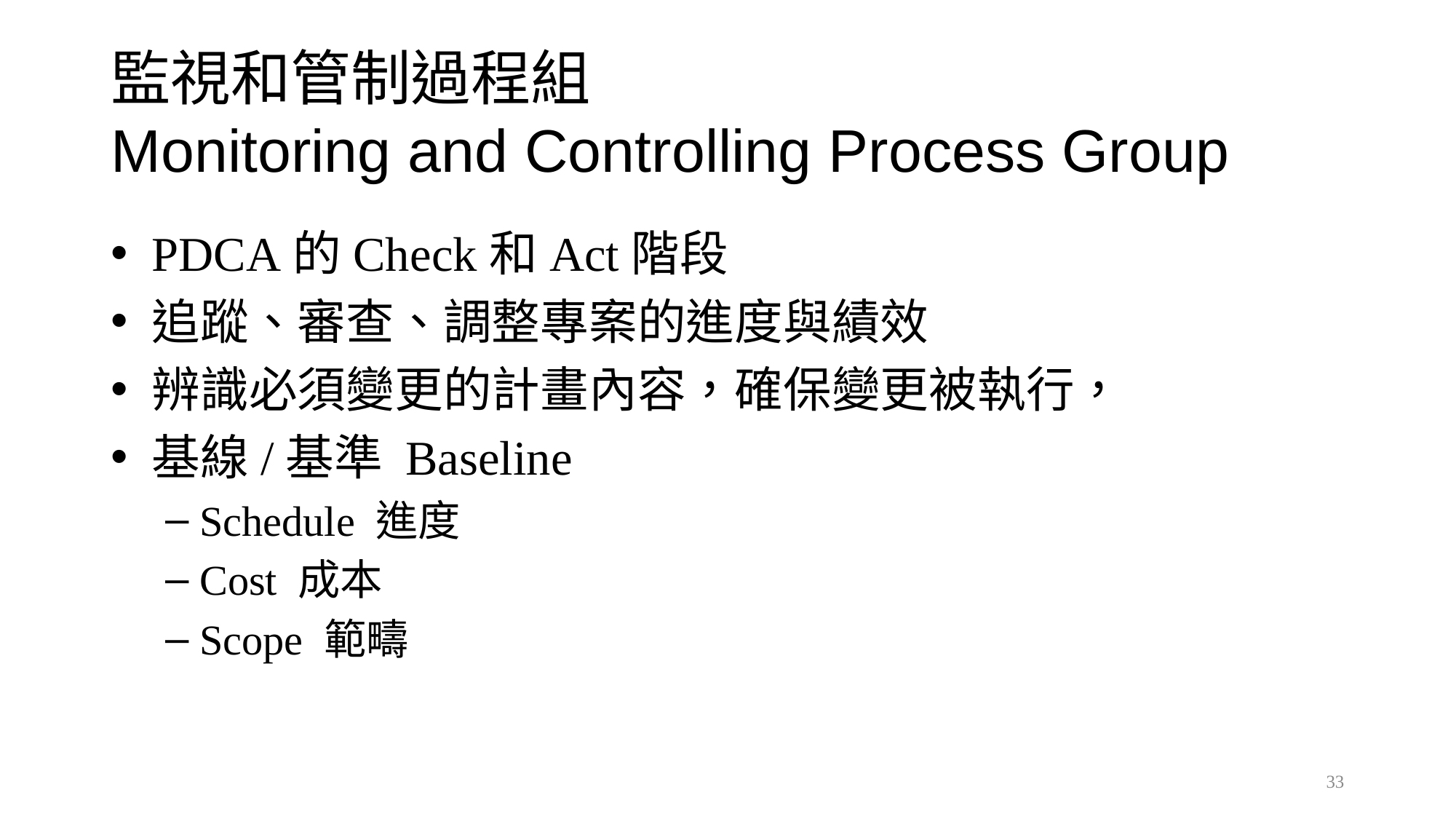

# 監視和管制過程組 Monitoring and Controlling Process Group
PDCA的Check和Act階段
追蹤、審查、調整專案的進度與績效
辨識必須變更的計畫內容，確保變更被執行，
基線/基準 Baseline
Schedule 進度
Cost 成本
Scope 範疇
33